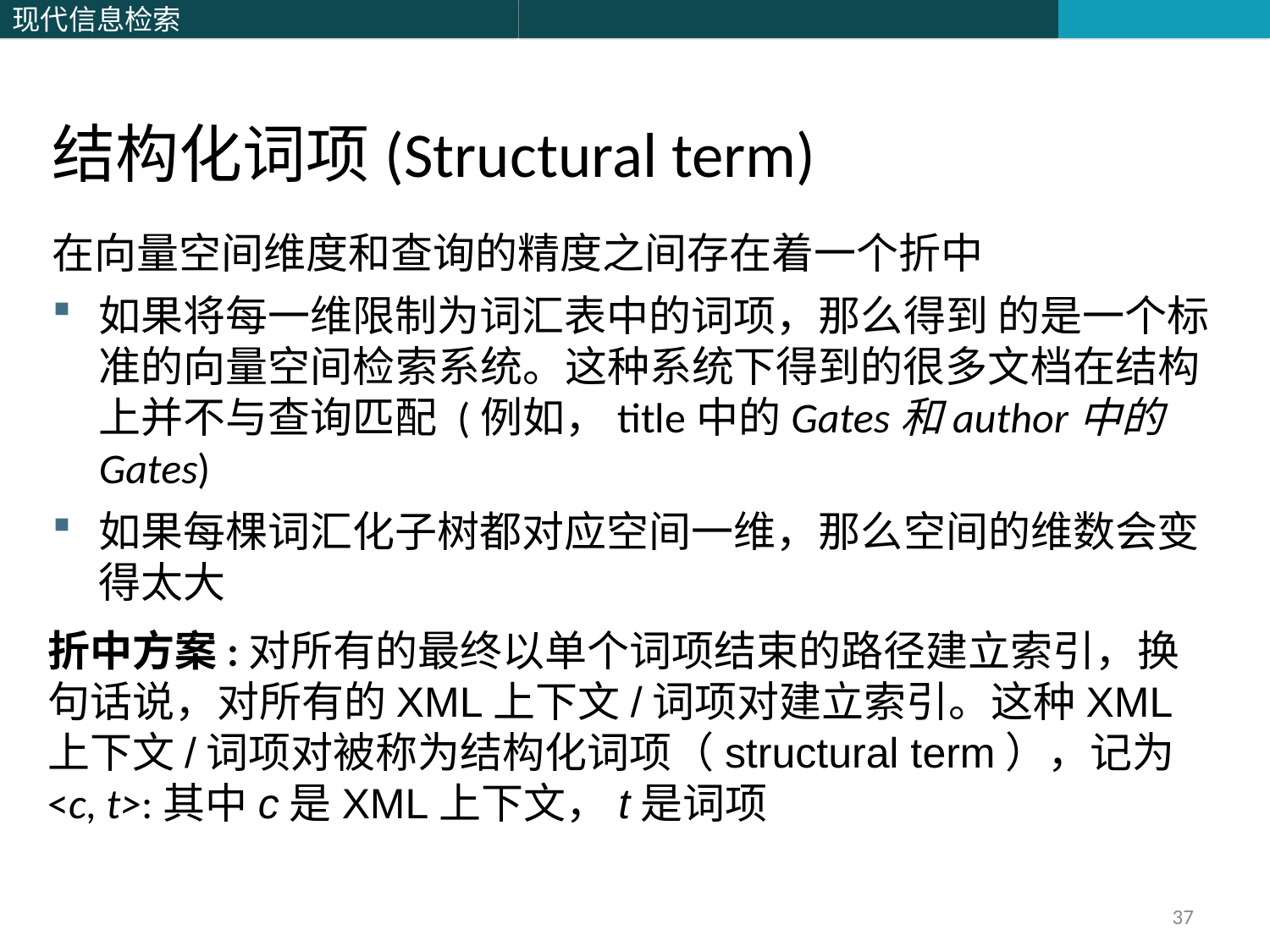

结构化词项(Structural term)
在向量空间维度和查询的精度之间存在着一个折中
如果将每一维限制为词汇表中的词项，那么得到 的是一个标准的向量空间检索系统。这种系统下得到的很多文档在结构上并不与查询匹配 (例如，title中的Gates和author中的Gates)
如果每棵词汇化子树都对应空间一维，那么空间的维数会变得太大
折中方案:对所有的最终以单个词项结束的路径建立索引，换句话说，对所有的XML上下文/词项对建立索引。这种XML上下文/词项对被称为结构化词项（structural term），记为 <c, t>:其中c是XML上下文，t是词项
37